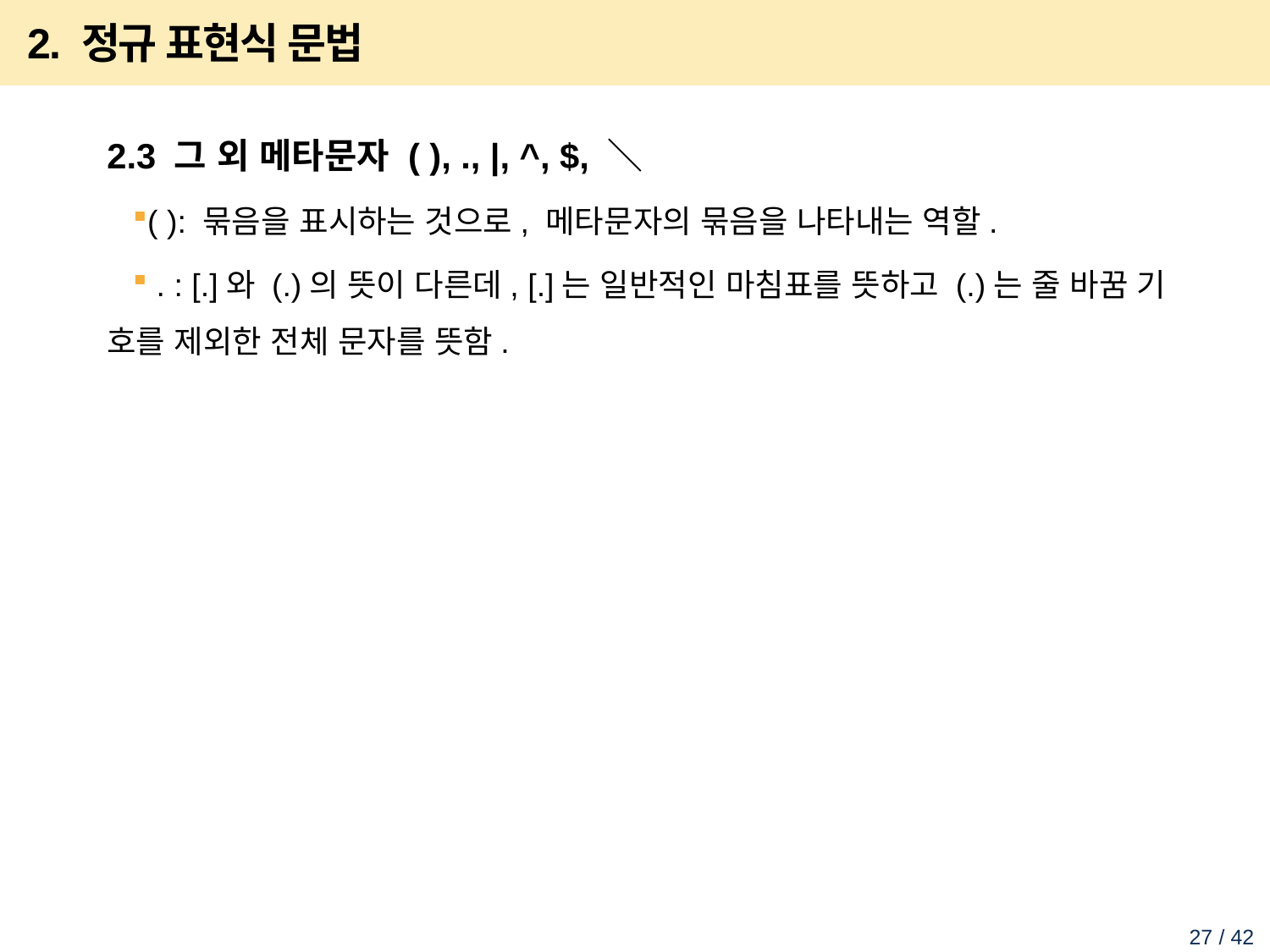

# 2. 정규 표현식 문법
2.3 그 외 메타문자 ( ), ., |, ^, $, ＼
( ): 묶음을 표시하는 것으로, 메타문자의 묶음을 나타내는 역할.
 . : [.]와 (.)의 뜻이 다른데, [.]는 일반적인 마침표를 뜻하고 (.)는 줄 바꿈 기 호를 제외한 전체 문자를 뜻함.